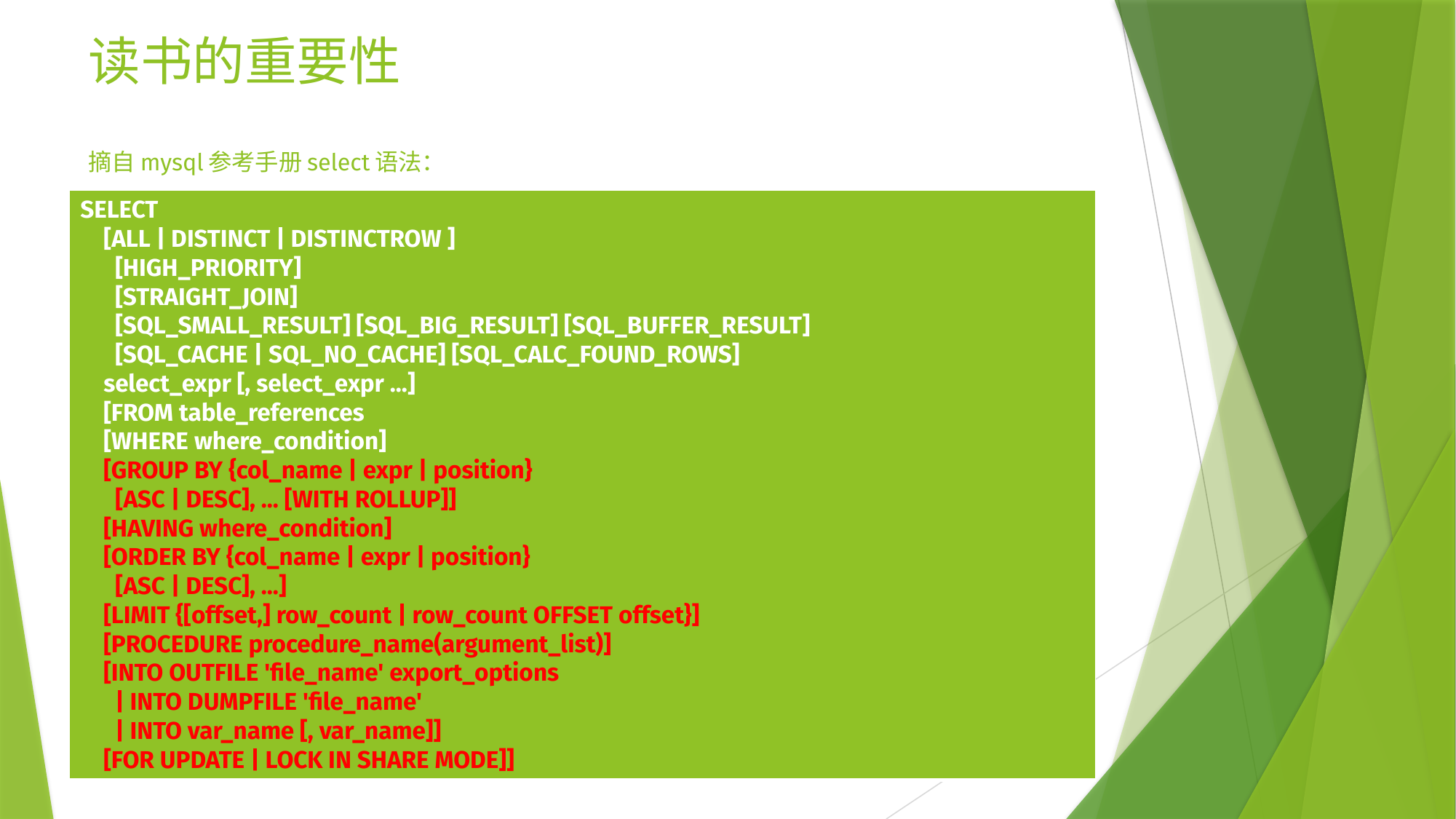

# 读书的重要性 摘自mysql参考手册select语法：
| SELECT [ALL | DISTINCT | DISTINCTROW ] [HIGH\_PRIORITY] [STRAIGHT\_JOIN] [SQL\_SMALL\_RESULT] [SQL\_BIG\_RESULT] [SQL\_BUFFER\_RESULT] [SQL\_CACHE | SQL\_NO\_CACHE] [SQL\_CALC\_FOUND\_ROWS] select\_expr [, select\_expr ...] [FROM table\_references [WHERE where\_condition] [GROUP BY {col\_name | expr | position} [ASC | DESC], ... [WITH ROLLUP]] [HAVING where\_condition] [ORDER BY {col\_name | expr | position} [ASC | DESC], ...] [LIMIT {[offset,] row\_count | row\_count OFFSET offset}] [PROCEDURE procedure\_name(argument\_list)] [INTO OUTFILE 'file\_name' export\_options | INTO DUMPFILE 'file\_name' | INTO var\_name [, var\_name]] [FOR UPDATE | LOCK IN SHARE MODE]] |
| --- |